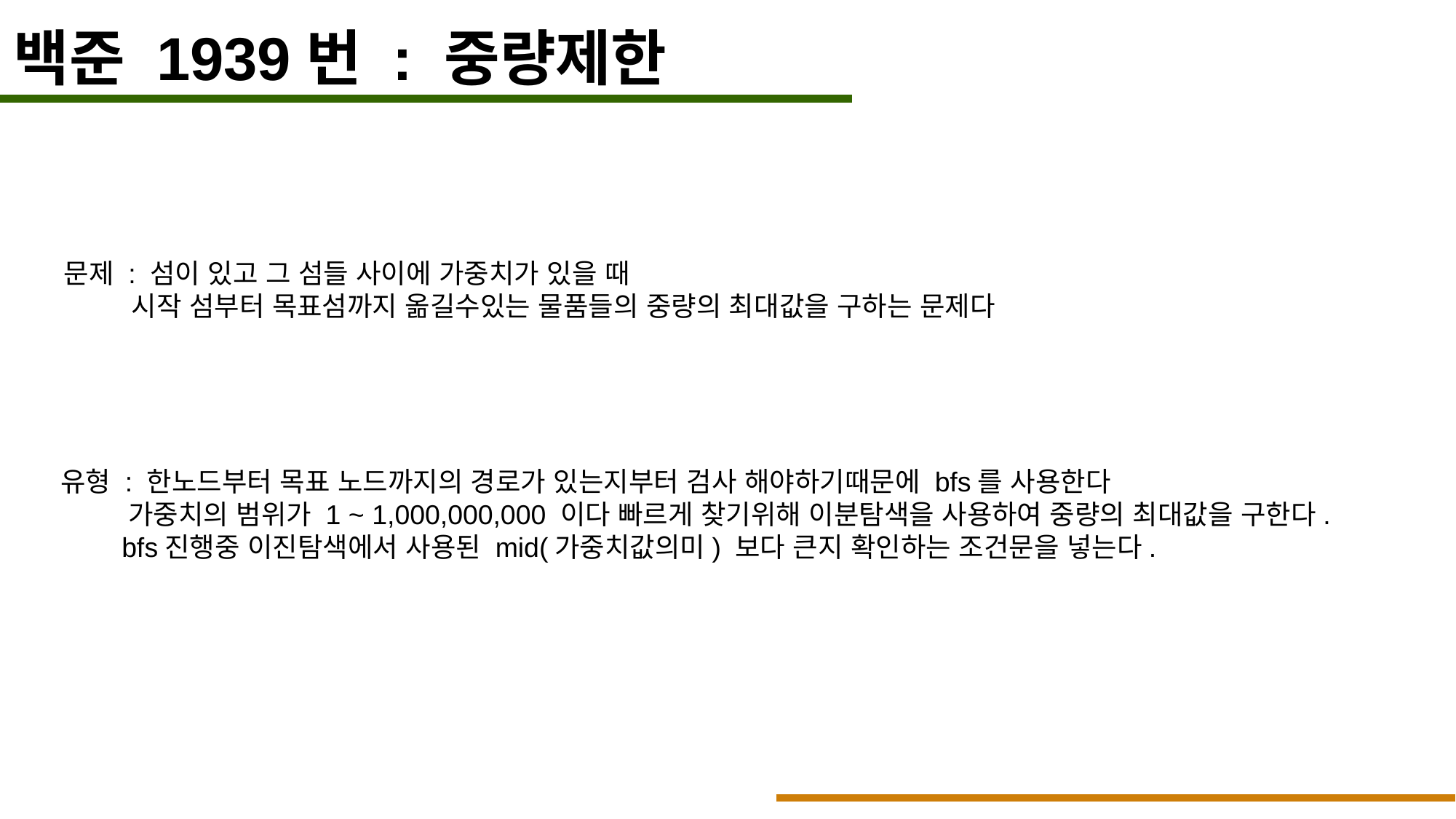

백준 1939번 : 중량제한
문제 : 섬이 있고 그 섬들 사이에 가중치가 있을 때
        시작 섬부터 목표섬까지 옮길수있는 물품들의 중량의 최대값을 구하는 문제다
유형 : 한노드부터 목표 노드까지의 경로가 있는지부터 검사 해야하기때문에 bfs를 사용한다
        가중치의 범위가 1 ~ 1,000,000,000 이다 빠르게 찾기위해 이분탐색을 사용하여 중량의 최대값을 구한다.
        bfs진행중 이진탐색에서 사용된 mid(가중치값의미) 보다 큰지 확인하는 조건문을 넣는다.